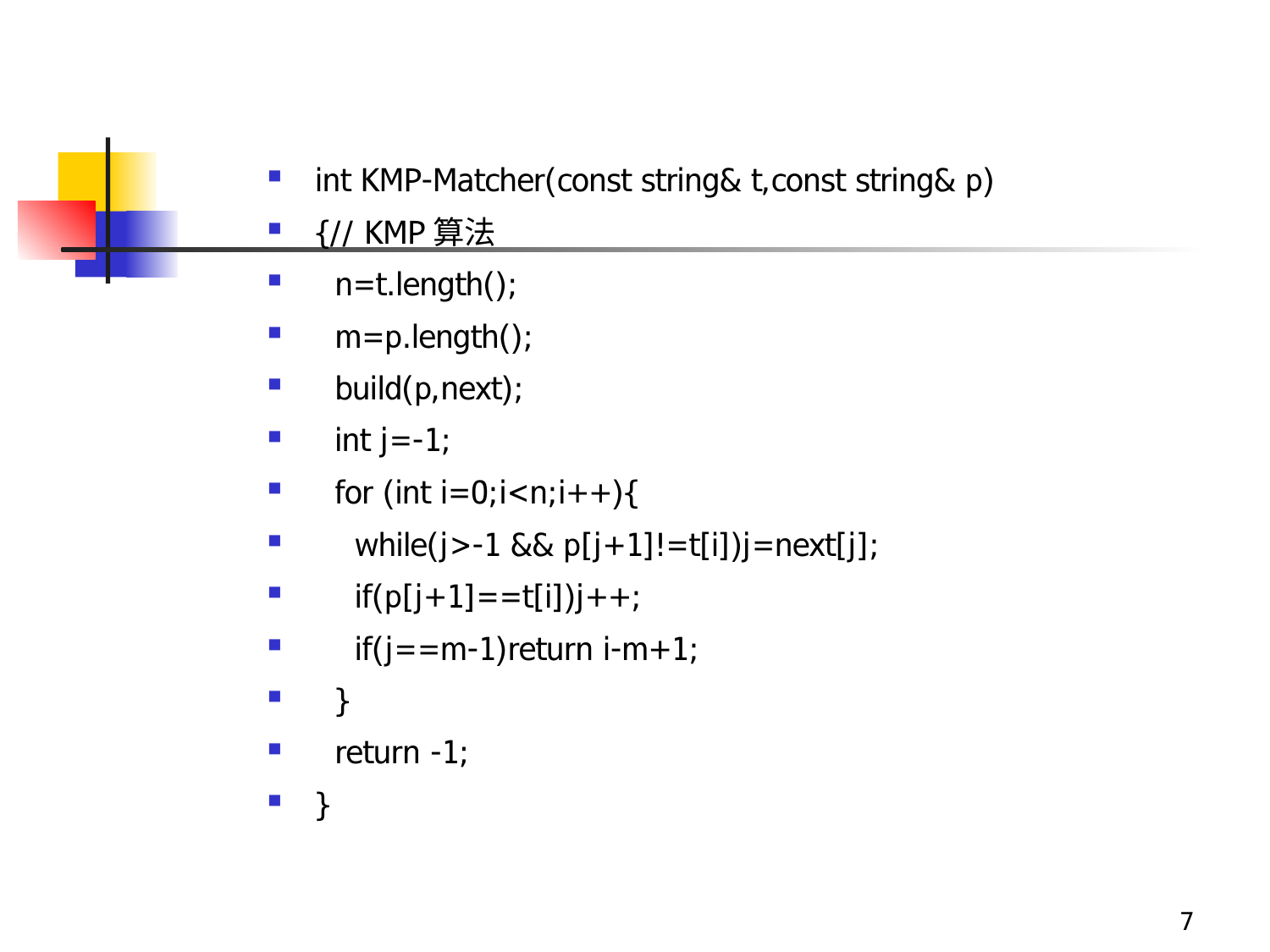

#
int KMP-Matcher(const string& t,const string& p)
{// KMP算法
  n=t.length();
  m=p.length();
  build(p,next);
  int j=-1;
  for (int i=0;i<n;i++){
    while(j>-1 && p[j+1]!=t[i])j=next[j];
    if(p[j+1]==t[i])j++;
    if(j==m-1)return i-m+1;
  }
  return -1;
}
7